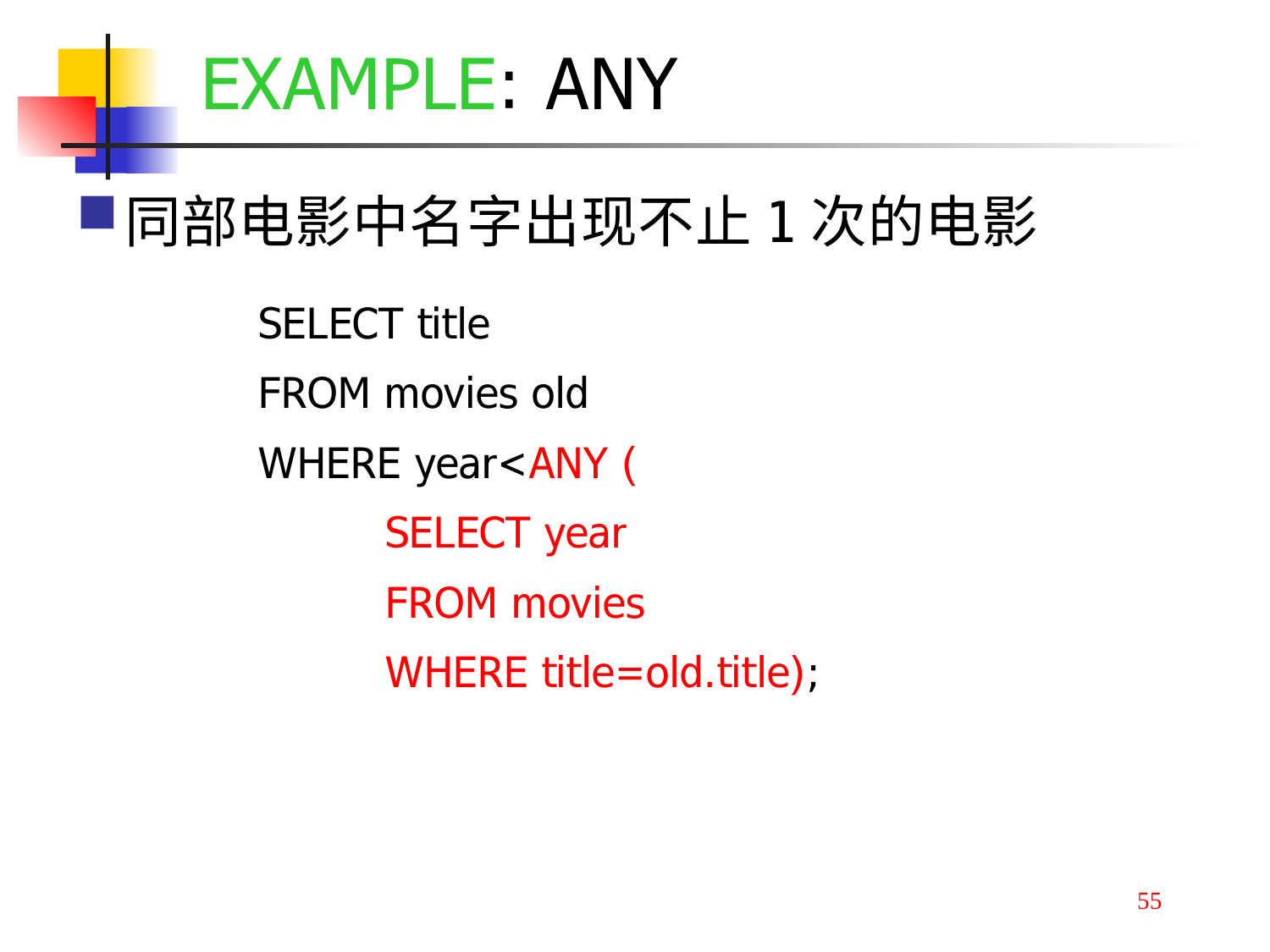

# Example: ANY
同部电影中名字出现不止1次的电影

	SELECT title
	FROM movies old
	WHERE year<ANY (
		SELECT year
		FROM movies
		WHERE title=old.title);

55